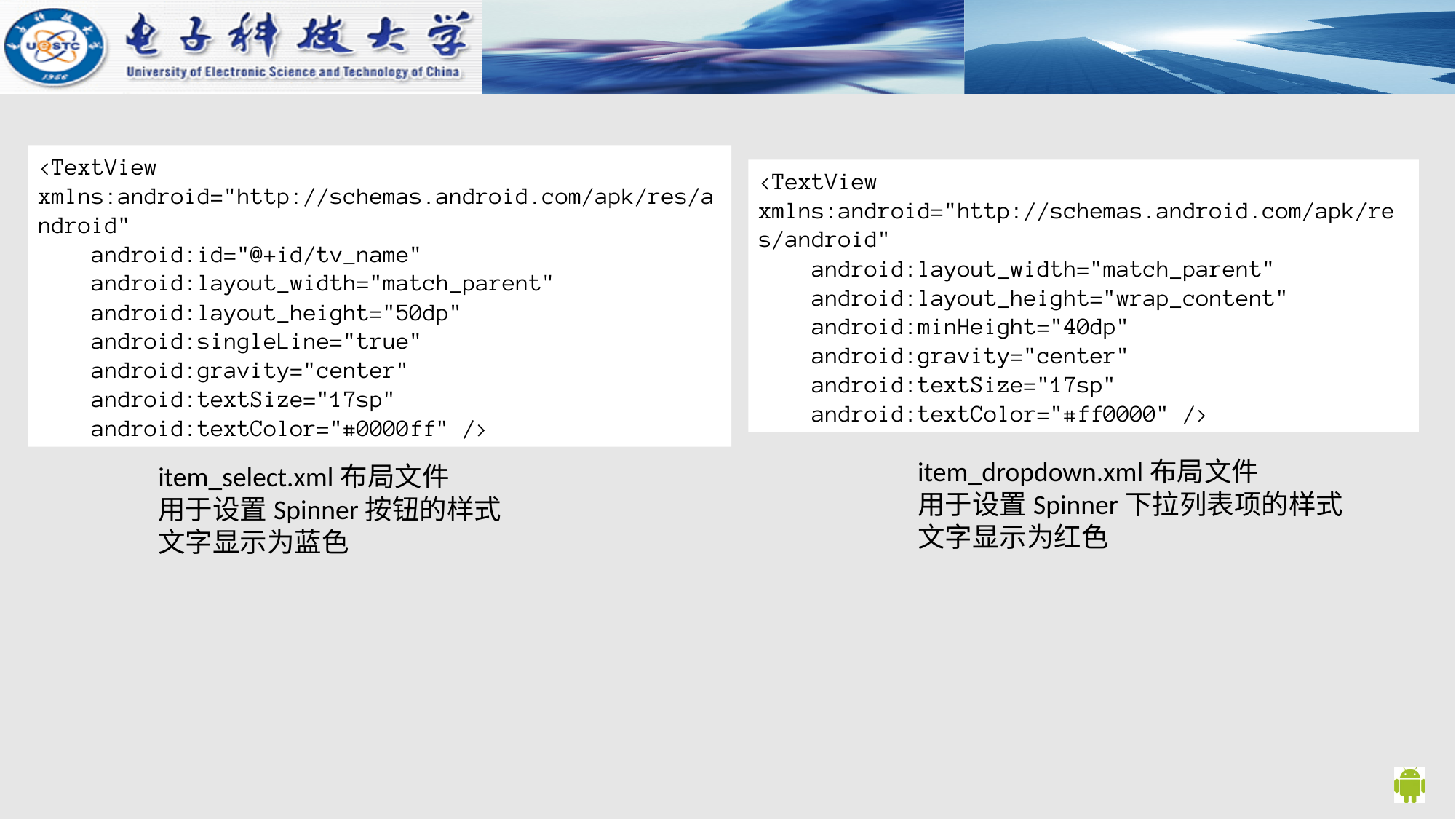

<TextView xmlns:android="http://schemas.android.com/apk/res/android"
    android:id="@+id/tv_name"
    android:layout_width="match_parent"
    android:layout_height="50dp"
    android:singleLine="true"
    android:gravity="center"
    android:textSize="17sp"
    android:textColor="#0000ff" />
<TextView xmlns:android="http://schemas.android.com/apk/res/android"
    android:layout_width="match_parent"
    android:layout_height="wrap_content"
    android:minHeight="40dp"
    android:gravity="center"
    android:textSize="17sp"
    android:textColor="#ff0000" />
item_dropdown.xml布局文件
用于设置Spinner下拉列表项的样式
文字显示为红色
item_select.xml布局文件
用于设置Spinner按钮的样式
文字显示为蓝色